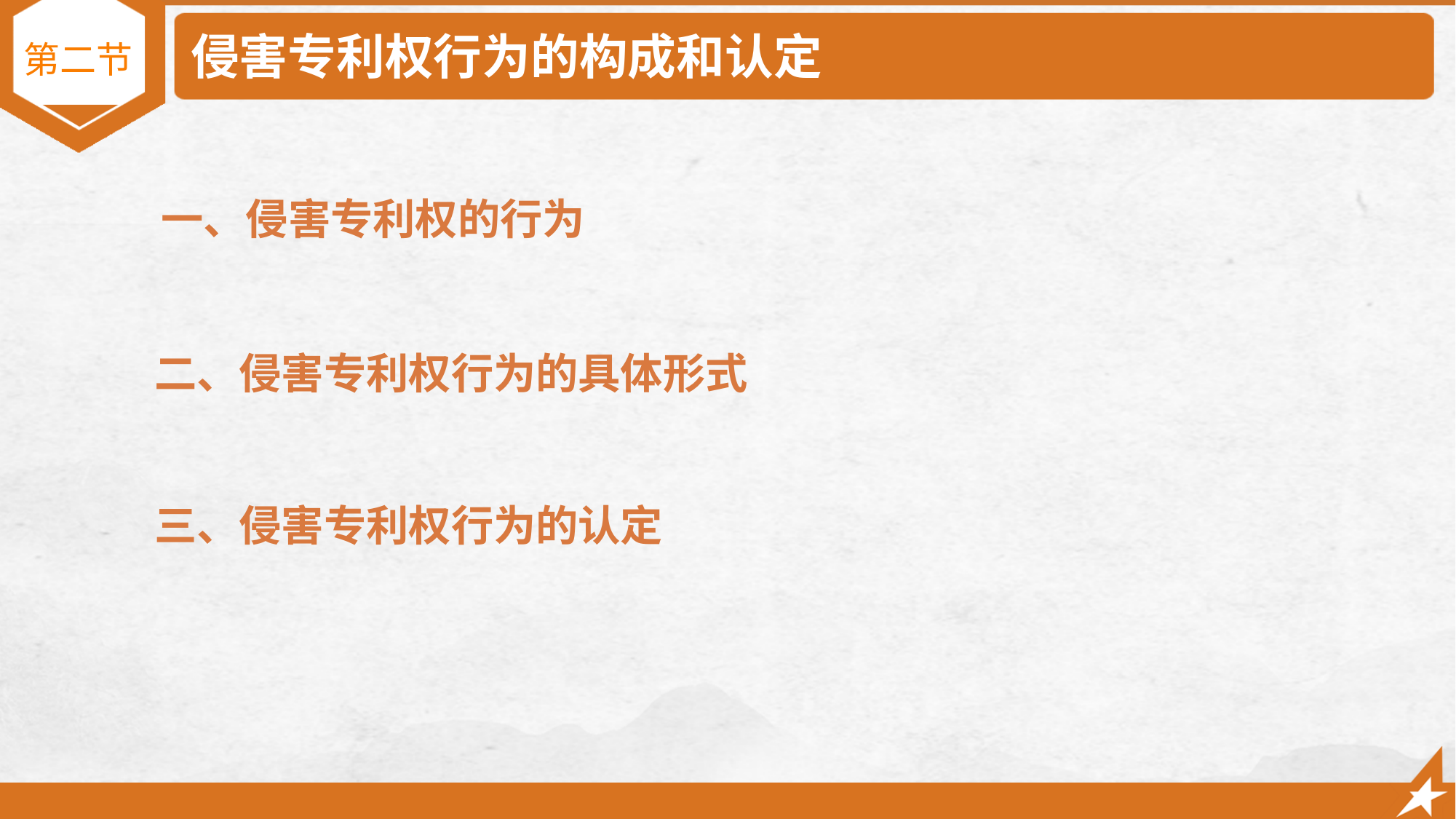

侵害专利权行为的构成和认定
第二节
一、侵害专利权的行为
二、侵害专利权行为的具体形式
三、侵害专利权行为的认定